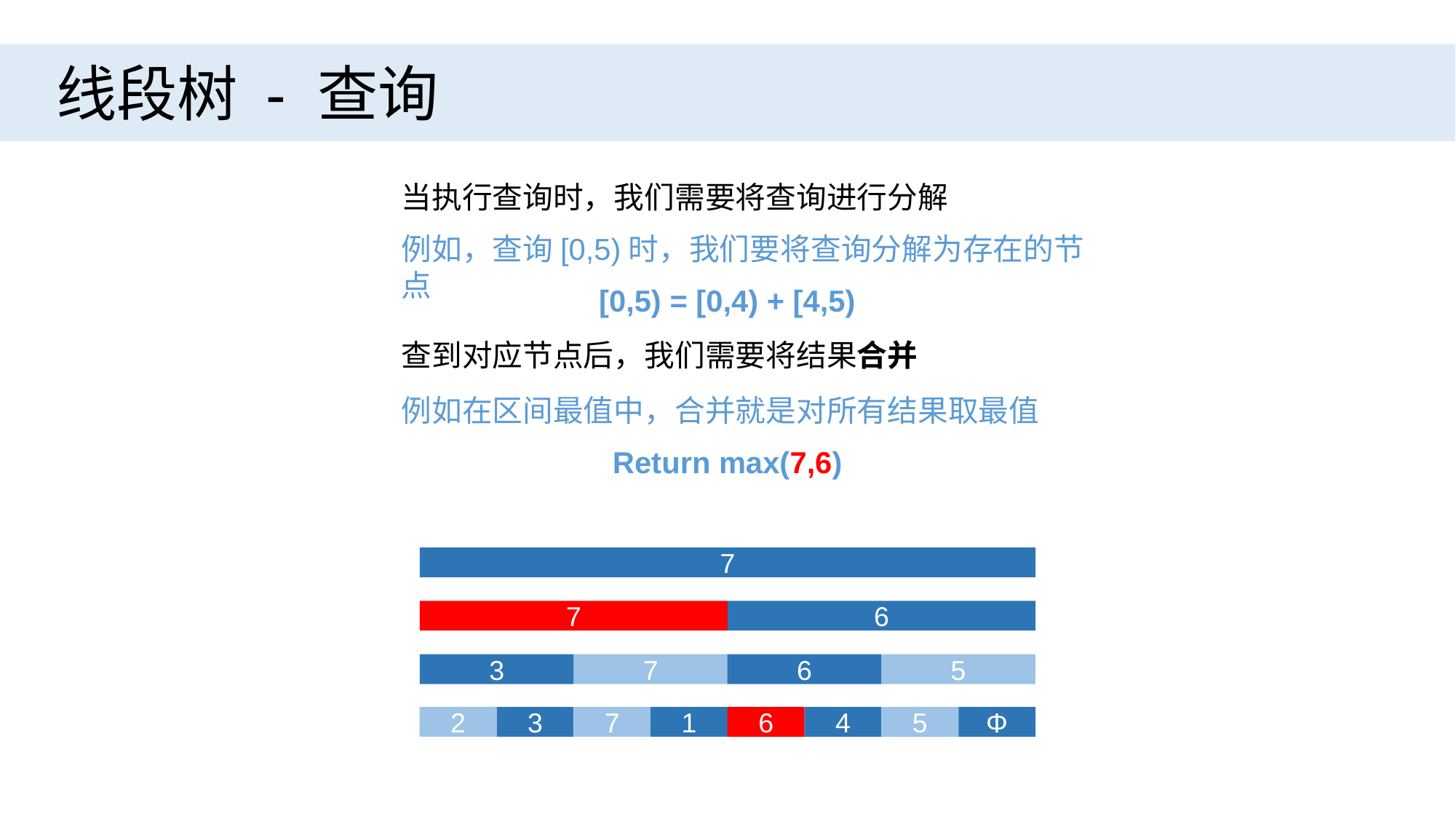

线段树 - 查询
当执行查询时，我们需要将查询进行分解
例如，查询[0,5)时，我们要将查询分解为存在的节点
[0,5) = [0,4) + [4,5)
查到对应节点后，我们需要将结果合并
例如在区间最值中，合并就是对所有结果取最值
Return max(7,6)
7
7
6
6
3
5
7
3
1
2
7
4
Φ
6
5